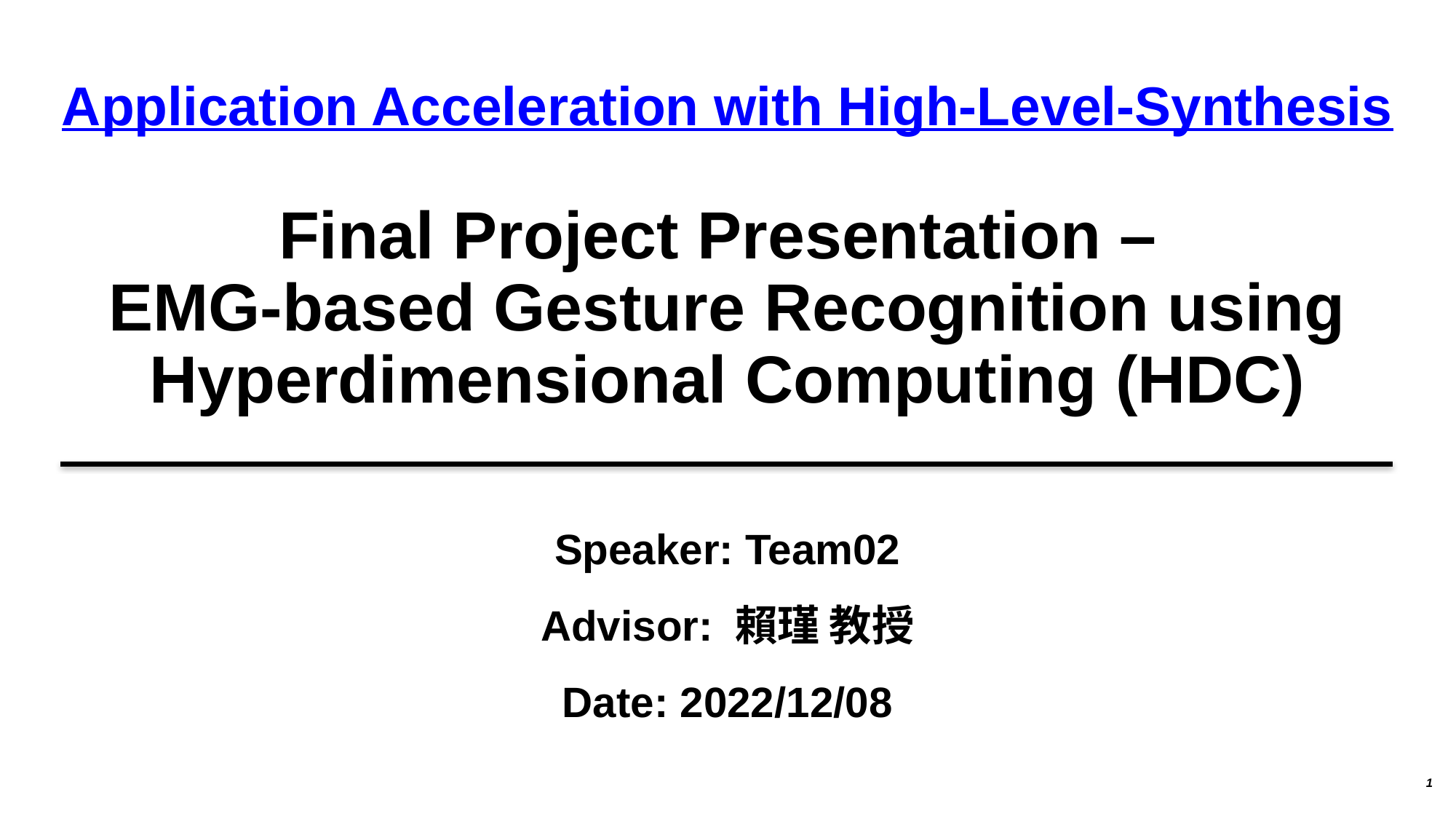

Application Acceleration with High-Level-Synthesis
# Final Project Presentation – EMG-based Gesture Recognition using Hyperdimensional Computing (HDC)
Speaker: Team02
Advisor: 賴瑾 教授
Date: 2022/12/08